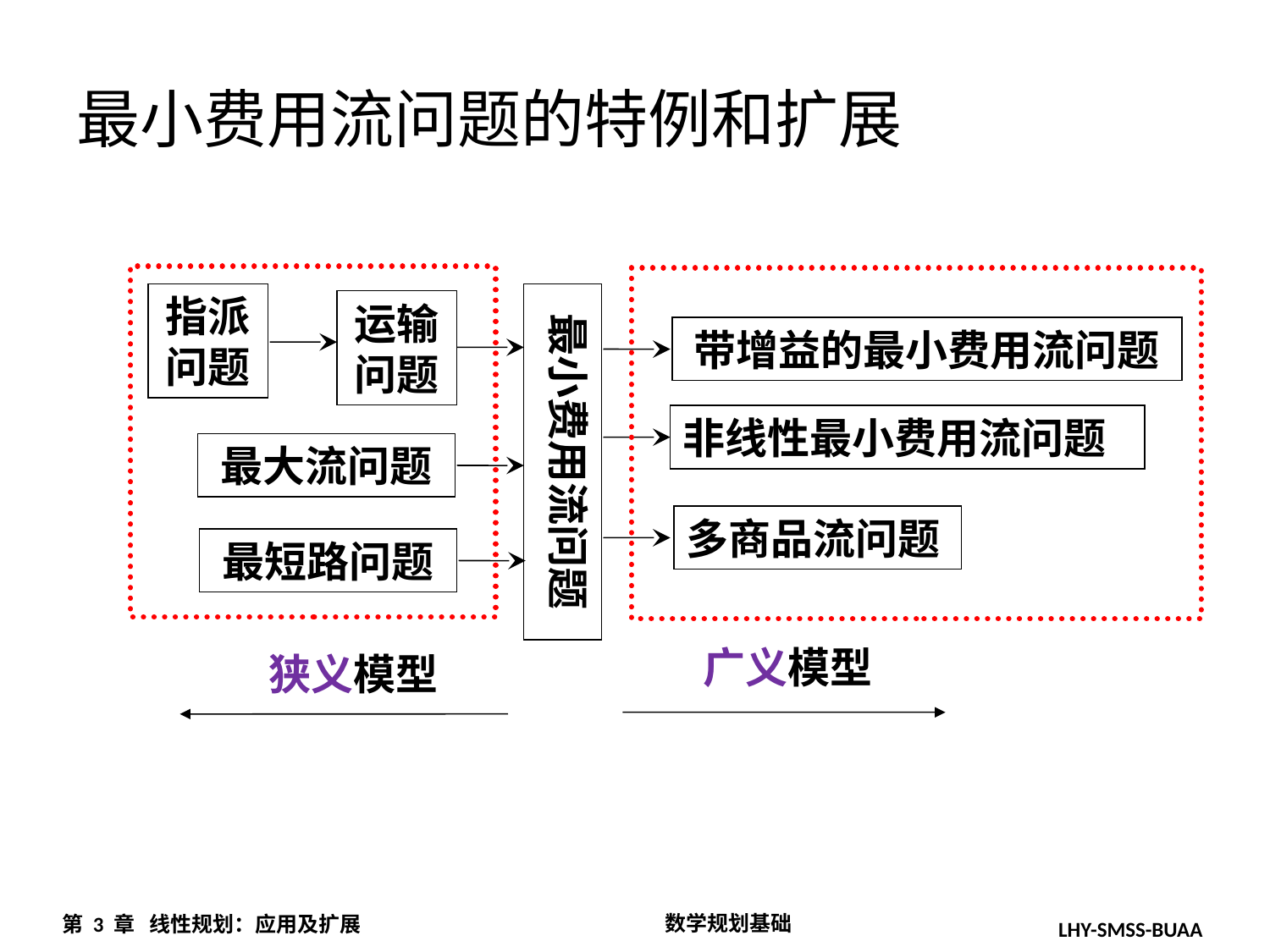

# 最小费用流问题的特例和扩展

狭义模型

广义模型

指派问题
运输问题

最小费用流问题
带增益的最小费用流问题

非线性最小费用流问题

最大流问题

多商品流问题

最短路问题